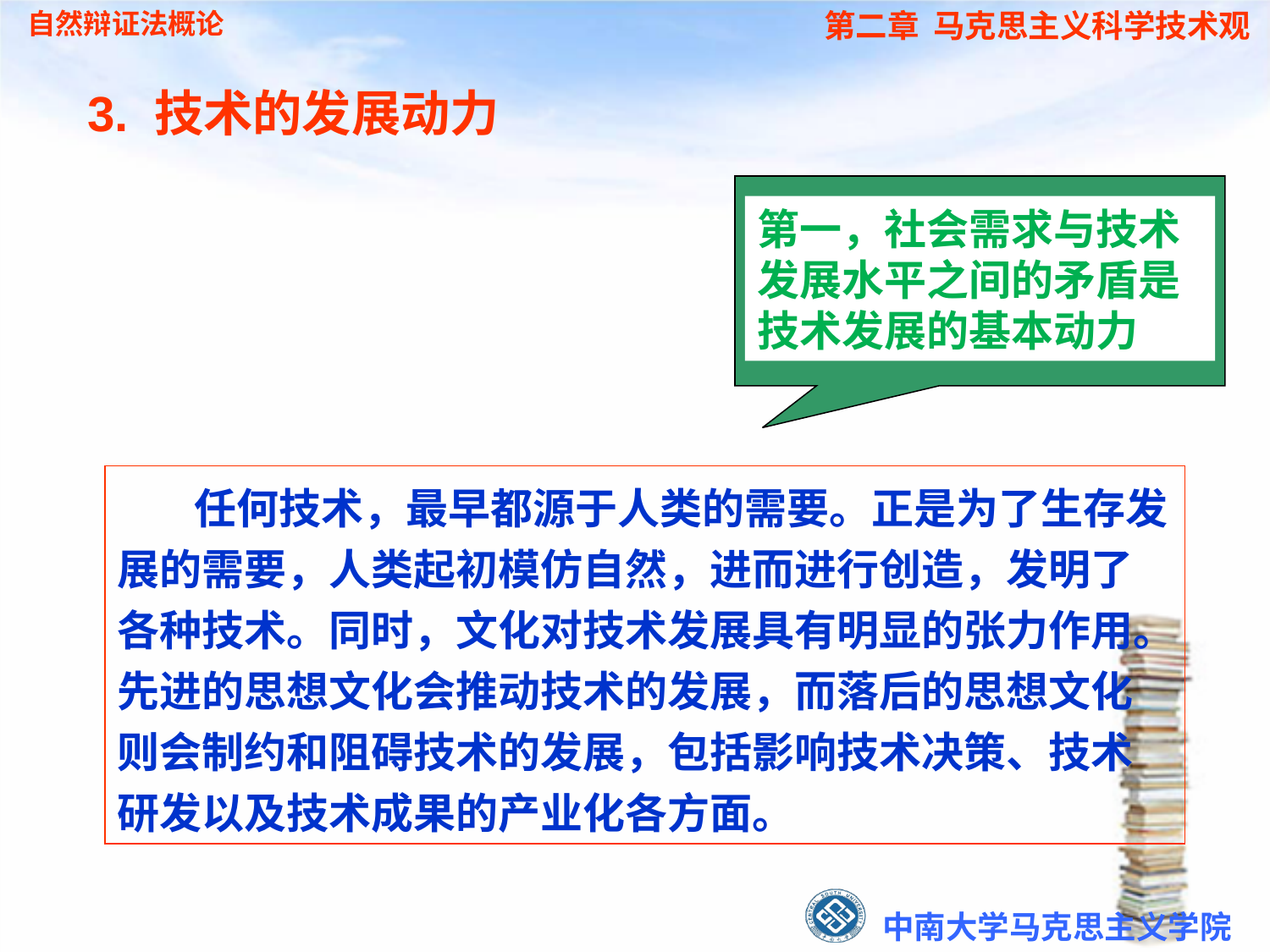

3. 技术的发展动力

第一，社会需求与技术发展水平之间的矛盾是技术发展的基本动力
       任何技术，最早都源于人类的需要。正是为了生存发展的需要，人类起初模仿自然，进而进行创造，发明了各种技术。同时，文化对技术发展具有明显的张力作用。先进的思想文化会推动技术的发展，而落后的思想文化则会制约和阻碍技术的发展，包括影响技术决策、技术研发以及技术成果的产业化各方面。